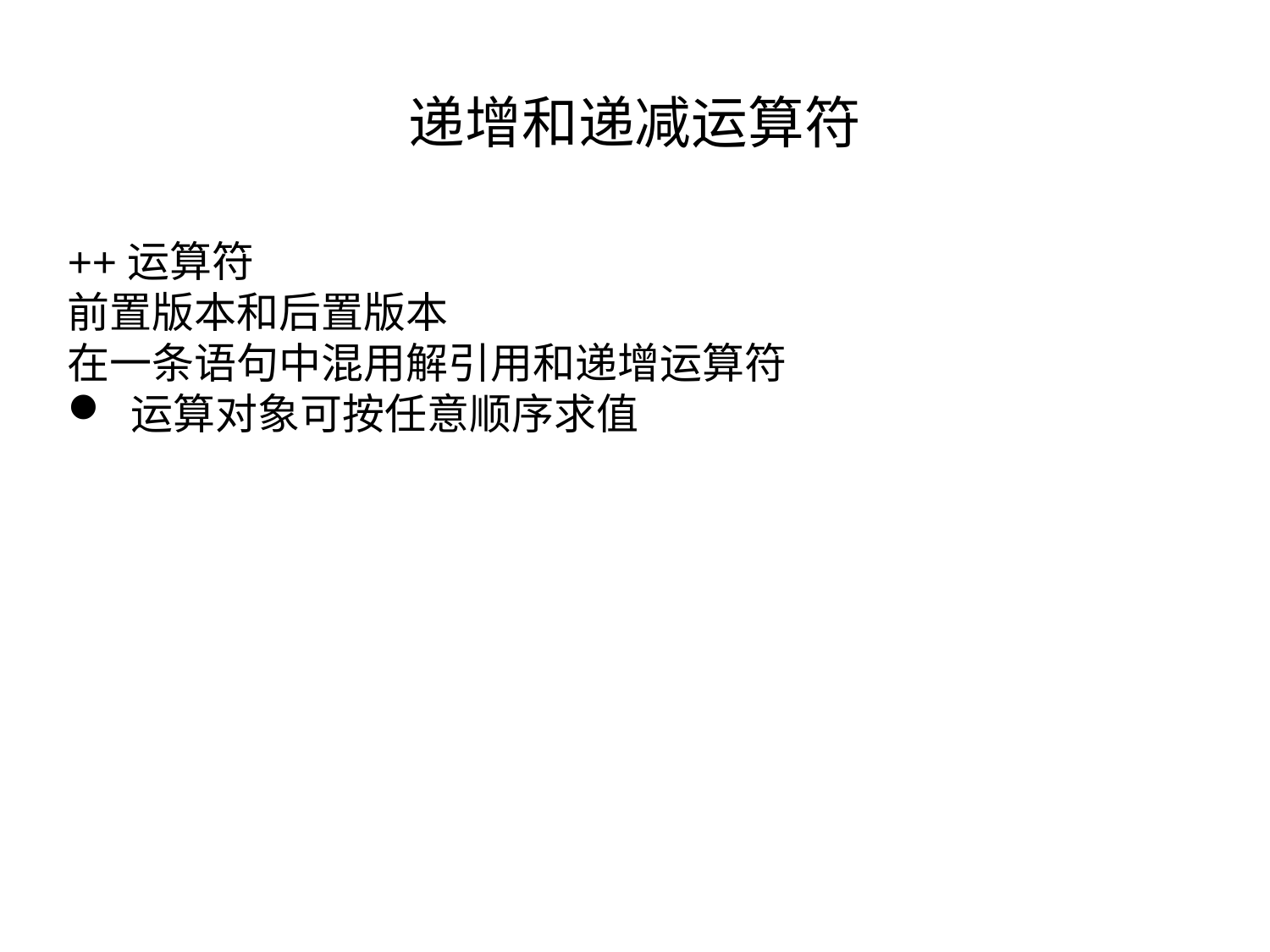

递增和递减运算符
++运算符
前置版本和后置版本
在一条语句中混用解引用和递增运算符
运算对象可按任意顺序求值